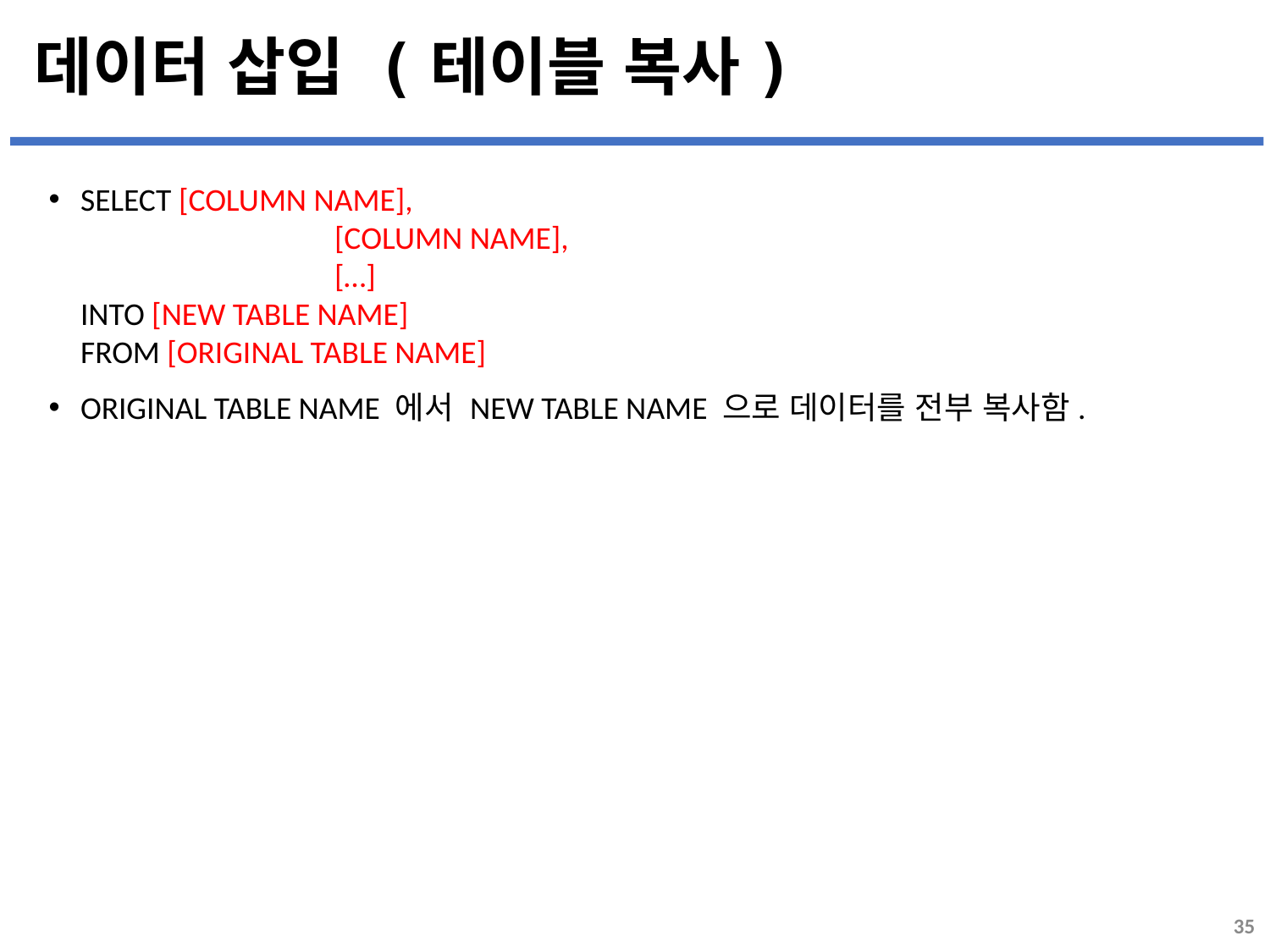

# 데이터 삽입 (테이블 복사)
SELECT [COLUMN NAME],
		[COLUMN NAME],
		[…]
INTO [NEW TABLE NAME]
FROM [ORIGINAL TABLE NAME]
ORIGINAL TABLE NAME 에서 NEW TABLE NAME 으로 데이터를 전부 복사함.
35